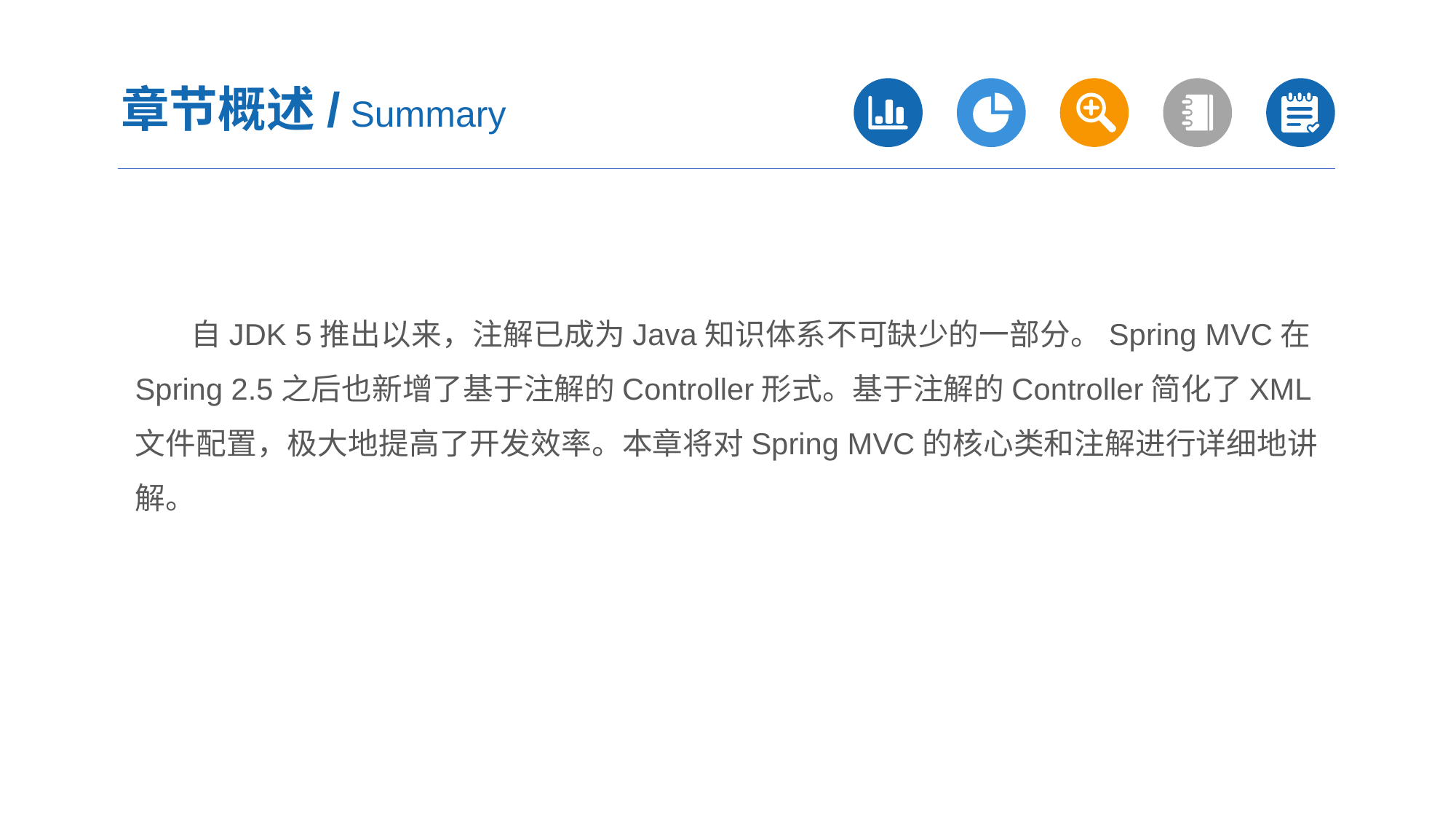

章节概述/ Summary
       自JDK 5推出以来，注解已成为Java知识体系不可缺少的一部分。Spring MVC在Spring 2.5之后也新增了基于注解的Controller形式。基于注解的Controller简化了XML文件配置，极大地提高了开发效率。本章将对Spring MVC的核心类和注解进行详细地讲解。